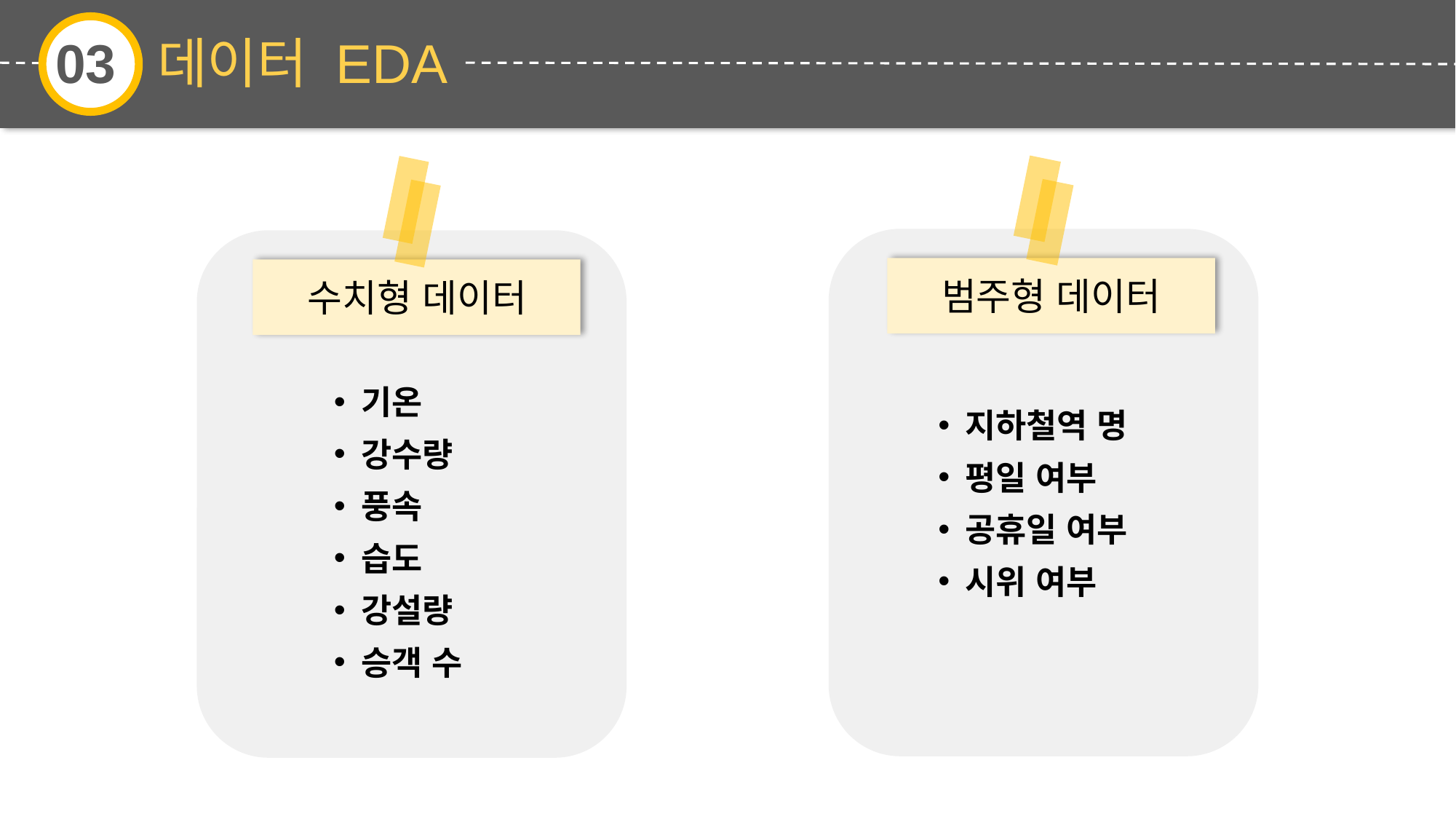

데이터 EDA

03

범주형 데이터
수치형 데이터
기온
강수량
풍속
습도
강설량
승객 수
지하철역 명
평일 여부
공휴일 여부
시위 여부